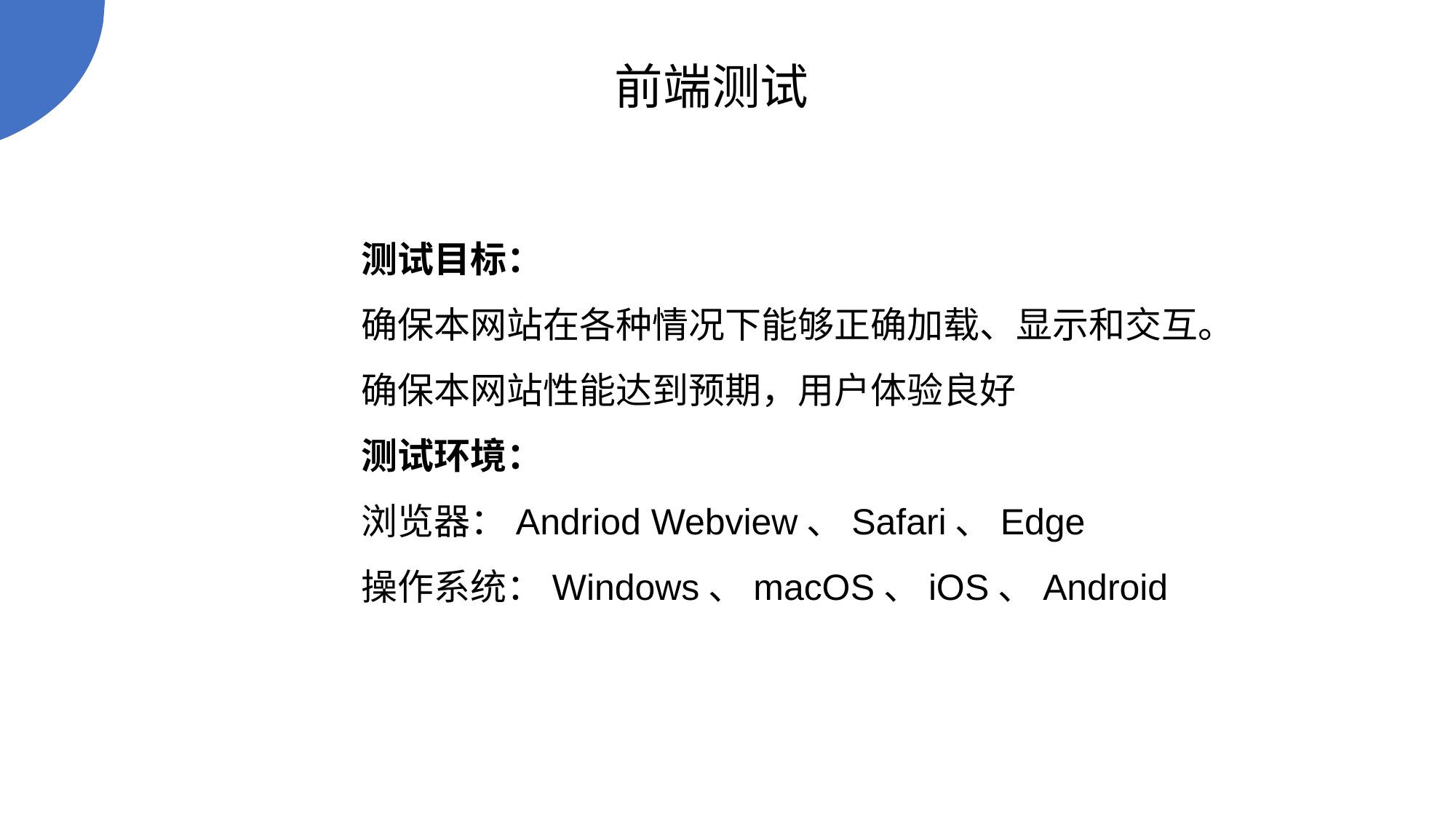

前端测试
测试目标：
确保本网站在各种情况下能够正确加载、显示和交互。
确保本网站性能达到预期，用户体验良好
测试环境：
浏览器：Andriod Webview、Safari、Edge
操作系统：Windows、macOS、iOS、Android